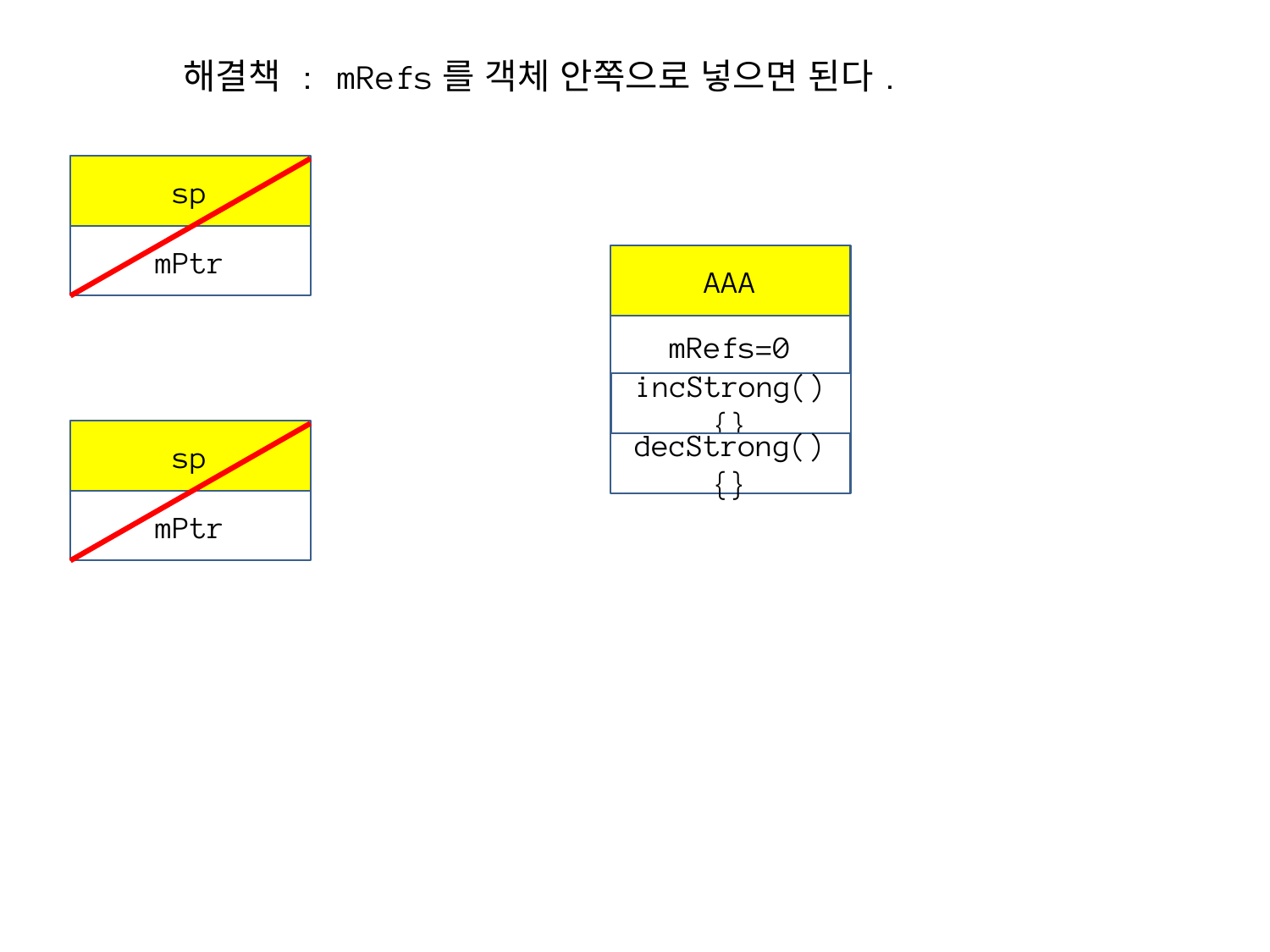

해결책 : mRefs를 객체 안쪽으로 넣으면 된다.
sp
mPtr
AAA
mRefs=0
incStrong(){}
sp
decStrong(){}
mPtr